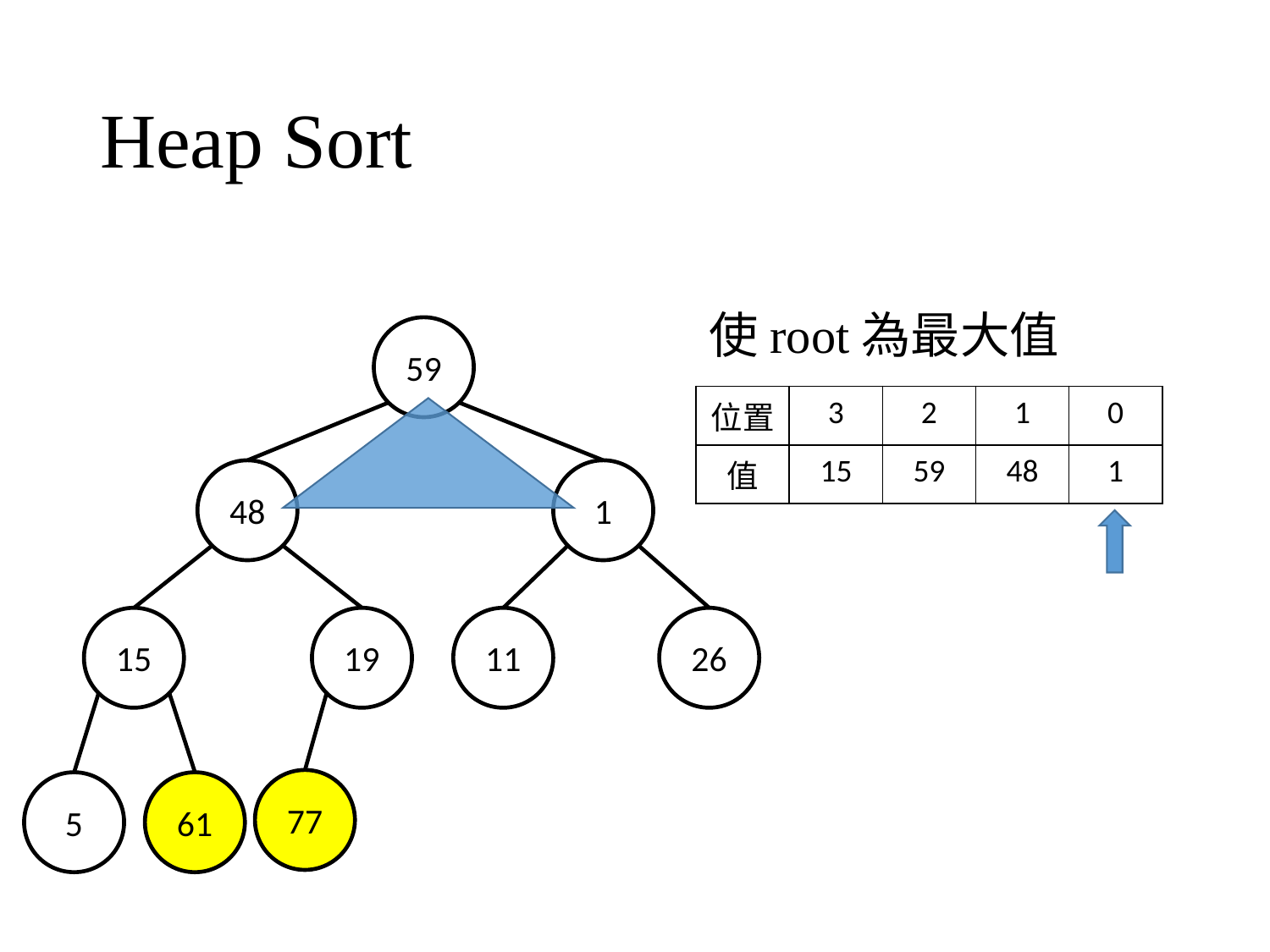

# Heap Sort
使root為最大值
59
48
1
15
19
11
26
77
5
61
| 位置 | 3 | 2 | 1 | 0 |
| --- | --- | --- | --- | --- |
| 值 | 15 | 59 | 48 | 1 |